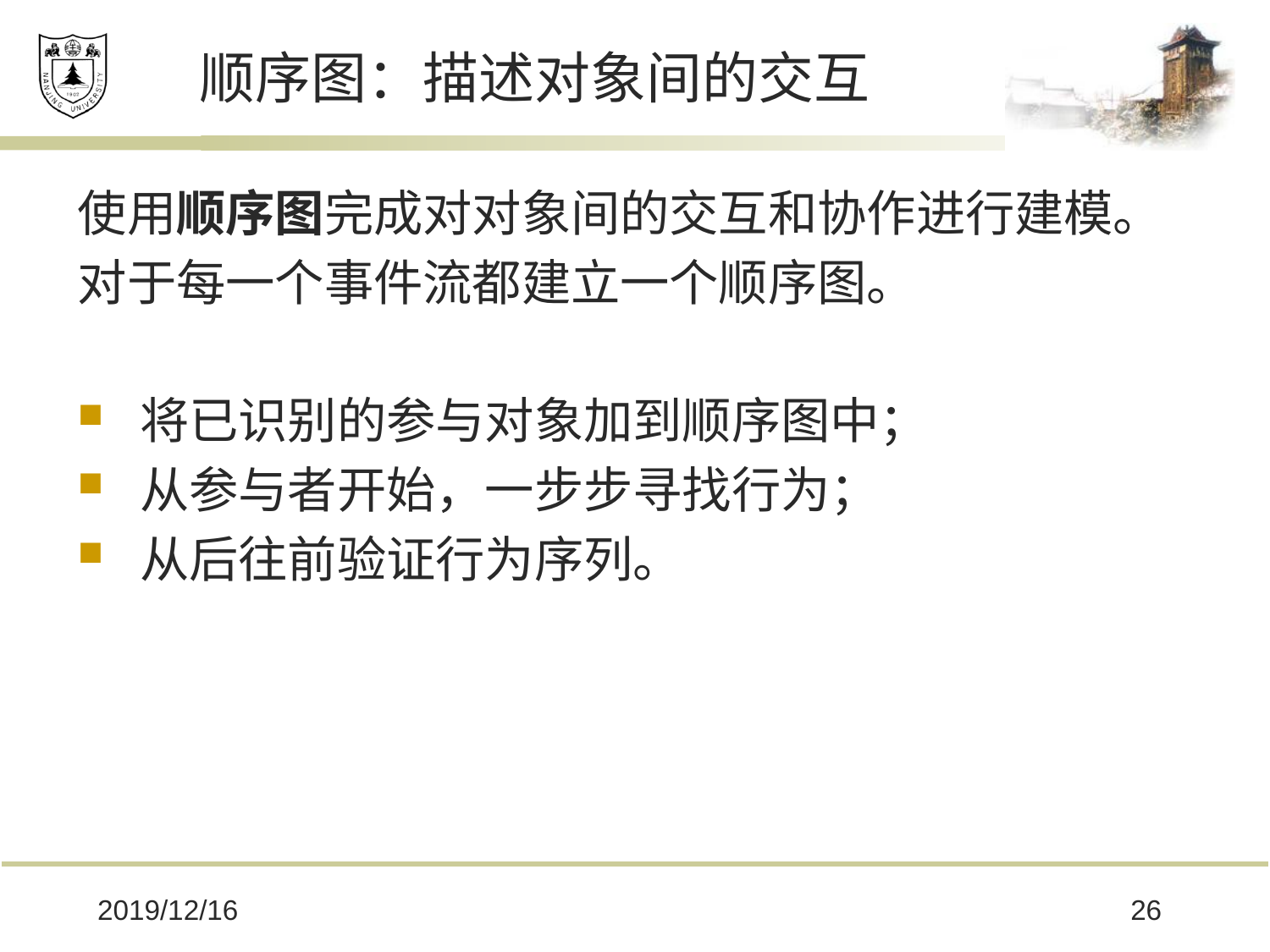

# 顺序图：描述对象间的交互
使用顺序图完成对对象间的交互和协作进行建模。
对于每一个事件流都建立一个顺序图。

将已识别的参与对象加到顺序图中；
从参与者开始，一步步寻找行为；
从后往前验证行为序列。
2019/12/16
26